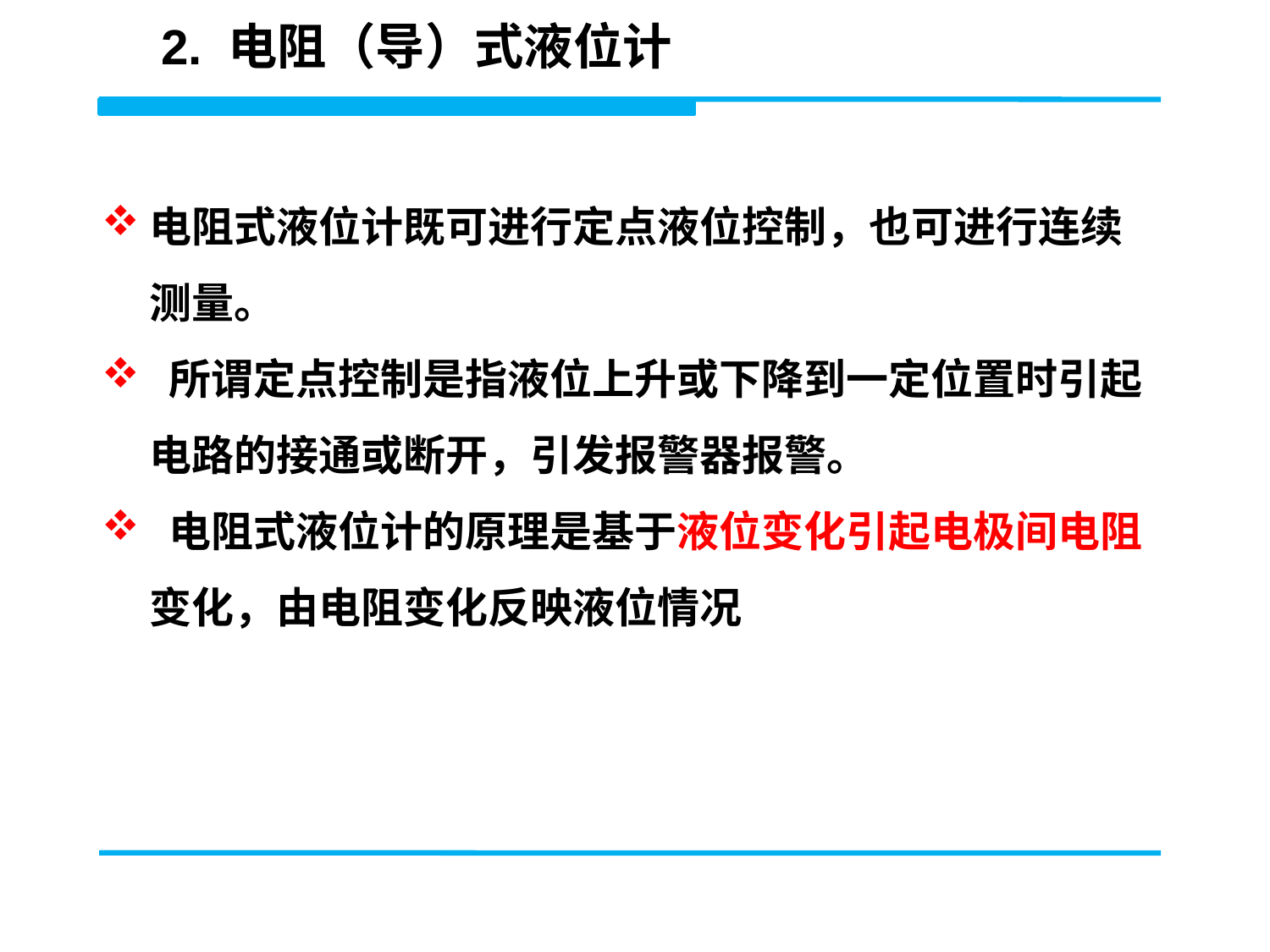

2. 电阻（导）式液位计
电阻式液位计既可进行定点液位控制，也可进行连续测量。
 所谓定点控制是指液位上升或下降到一定位置时引起电路的接通或断开，引发报警器报警。
 电阻式液位计的原理是基于液位变化引起电极间电阻变化，由电阻变化反映液位情况